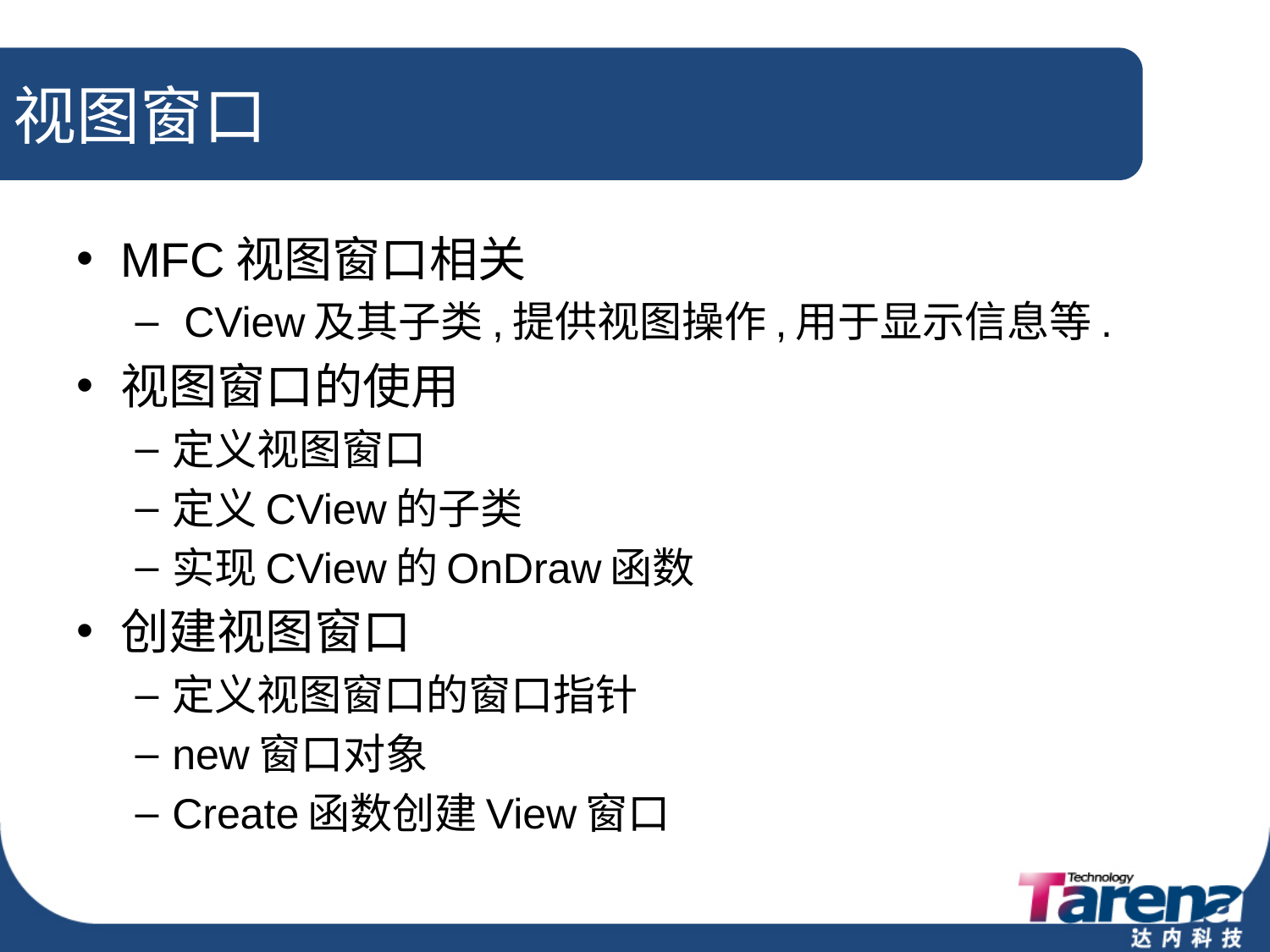

# 视图窗口
MFC视图窗口相关
 CView及其子类,提供视图操作,用于显示信息等.
视图窗口的使用
定义视图窗口
定义CView的子类
实现CView的OnDraw函数
创建视图窗口
定义视图窗口的窗口指针
new窗口对象
Create函数创建View窗口